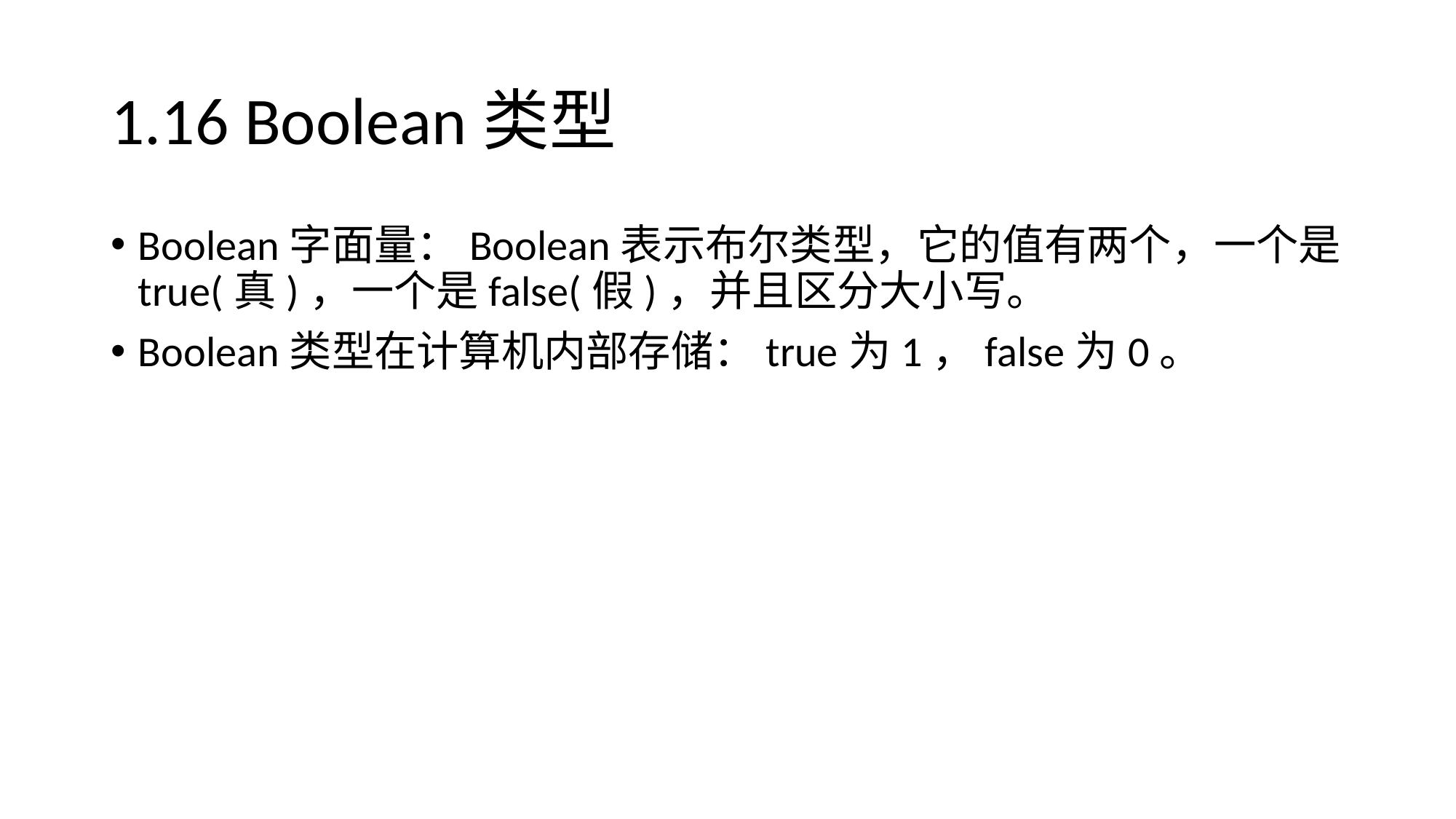

# 1.16 Boolean类型
Boolean字面量：Boolean表示布尔类型，它的值有两个，一个是true(真)，一个是false(假)，并且区分大小写。
Boolean类型在计算机内部存储：true为1，false为0。